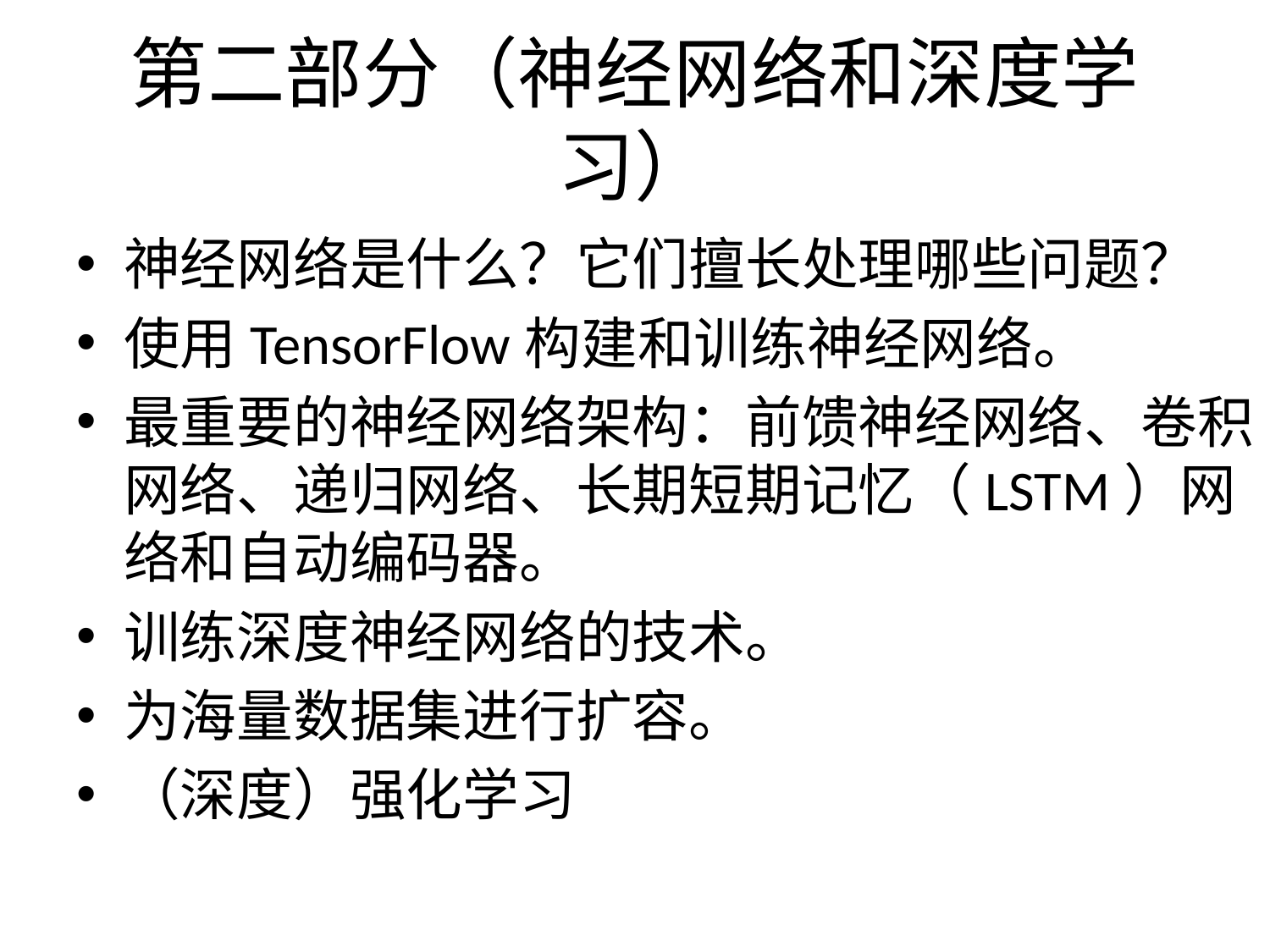

# 第二部分（神经网络和深度学习）
神经网络是什么？它们擅长处理哪些问题？
使用TensorFlow构建和训练神经网络。
最重要的神经网络架构：前馈神经网络、卷积网络、递归网络、长期短期记忆（LSTM）网络和自动编码器。
训练深度神经网络的技术。
为海量数据集进行扩容。
（深度）强化学习